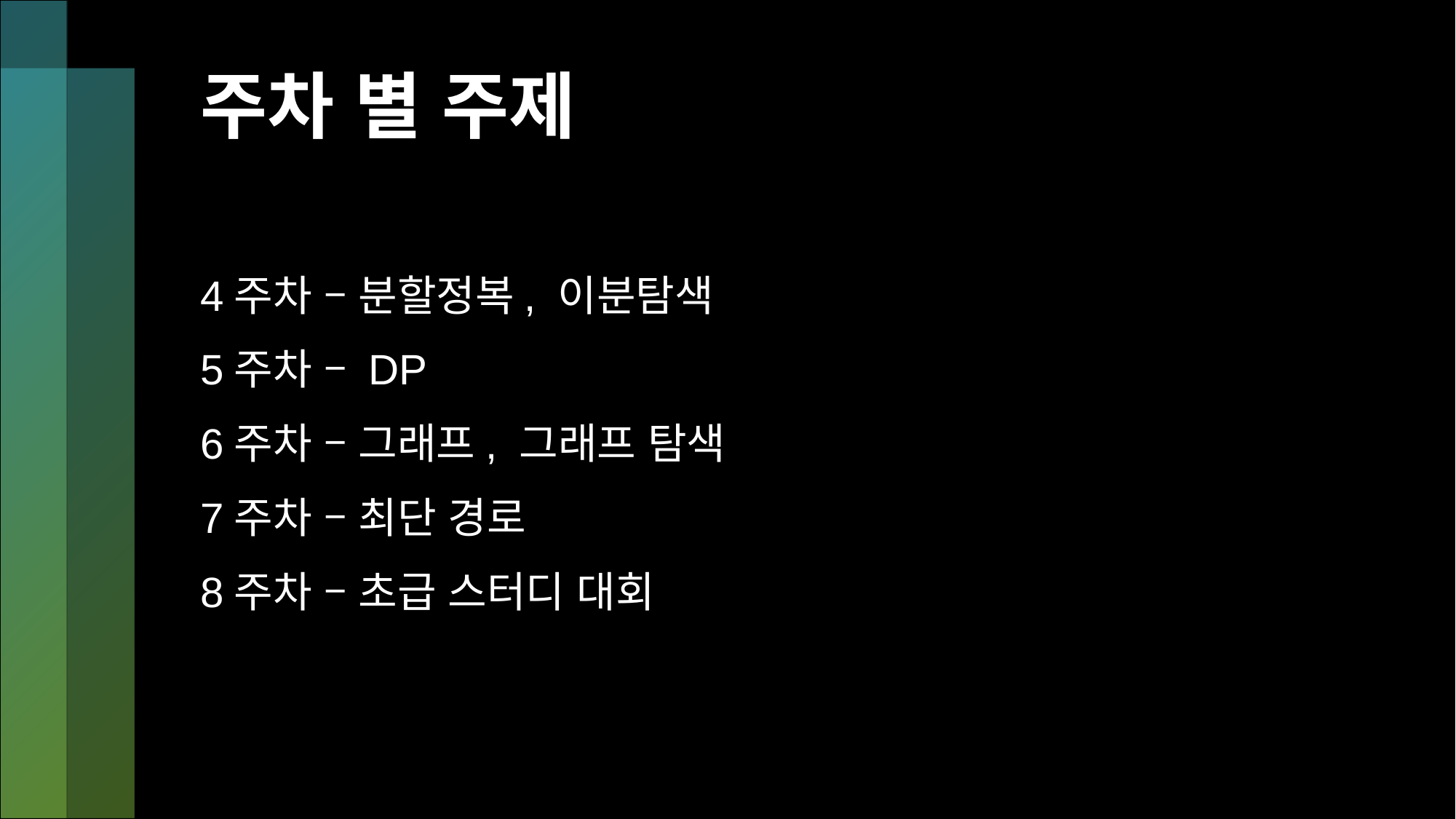

# 주차 별 주제
4주차 – 분할정복, 이분탐색
5주차 – DP
6주차 – 그래프, 그래프 탐색
7주차 – 최단 경로
8주차 – 초급 스터디 대회